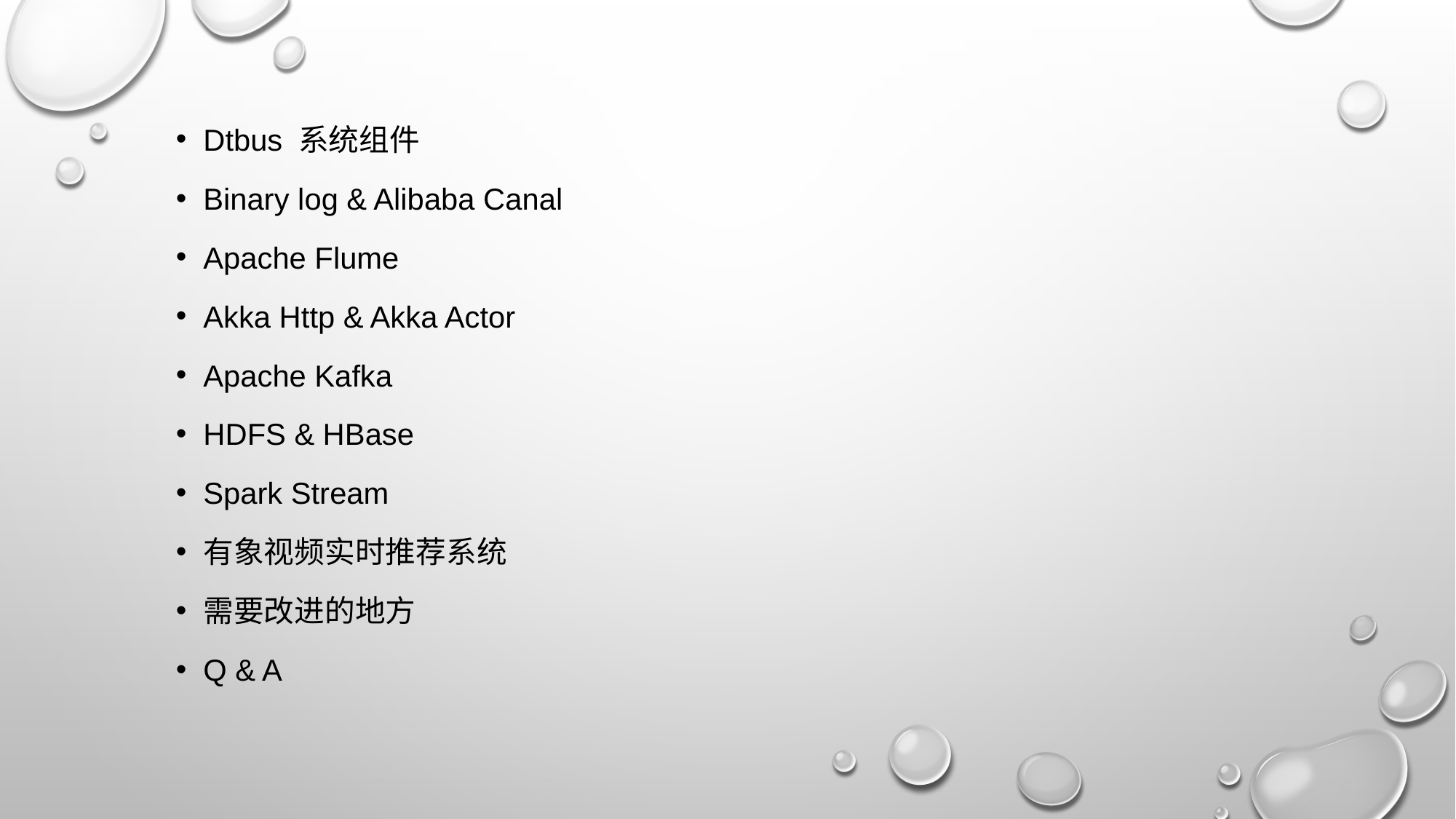

Dtbus 系统组件
Binary log & Alibaba Canal
Apache Flume
Akka Http & Akka Actor
Apache Kafka
HDFS & HBase
Spark Stream
有象视频实时推荐系统
需要改进的地方
Q & a